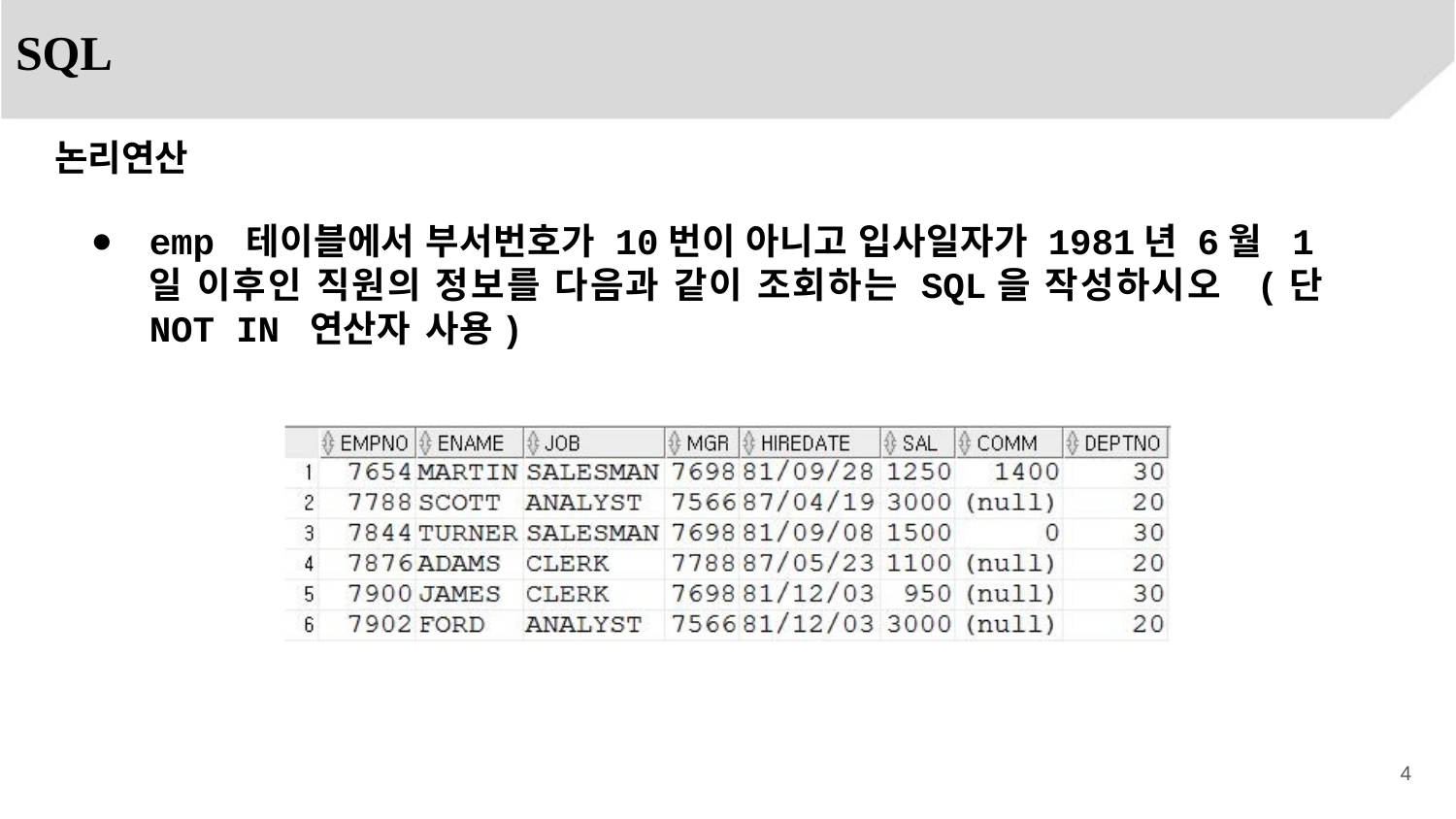

SQL
# 논리연산
emp 테이블에서 부서번호가 10번이 아니고 입사일자가 1981년 6월  1일 이후인 직원의 정보를 다음과 같이 조회하는 SQL을 작성하시오  (단 NOT IN 연산자 사용)

4